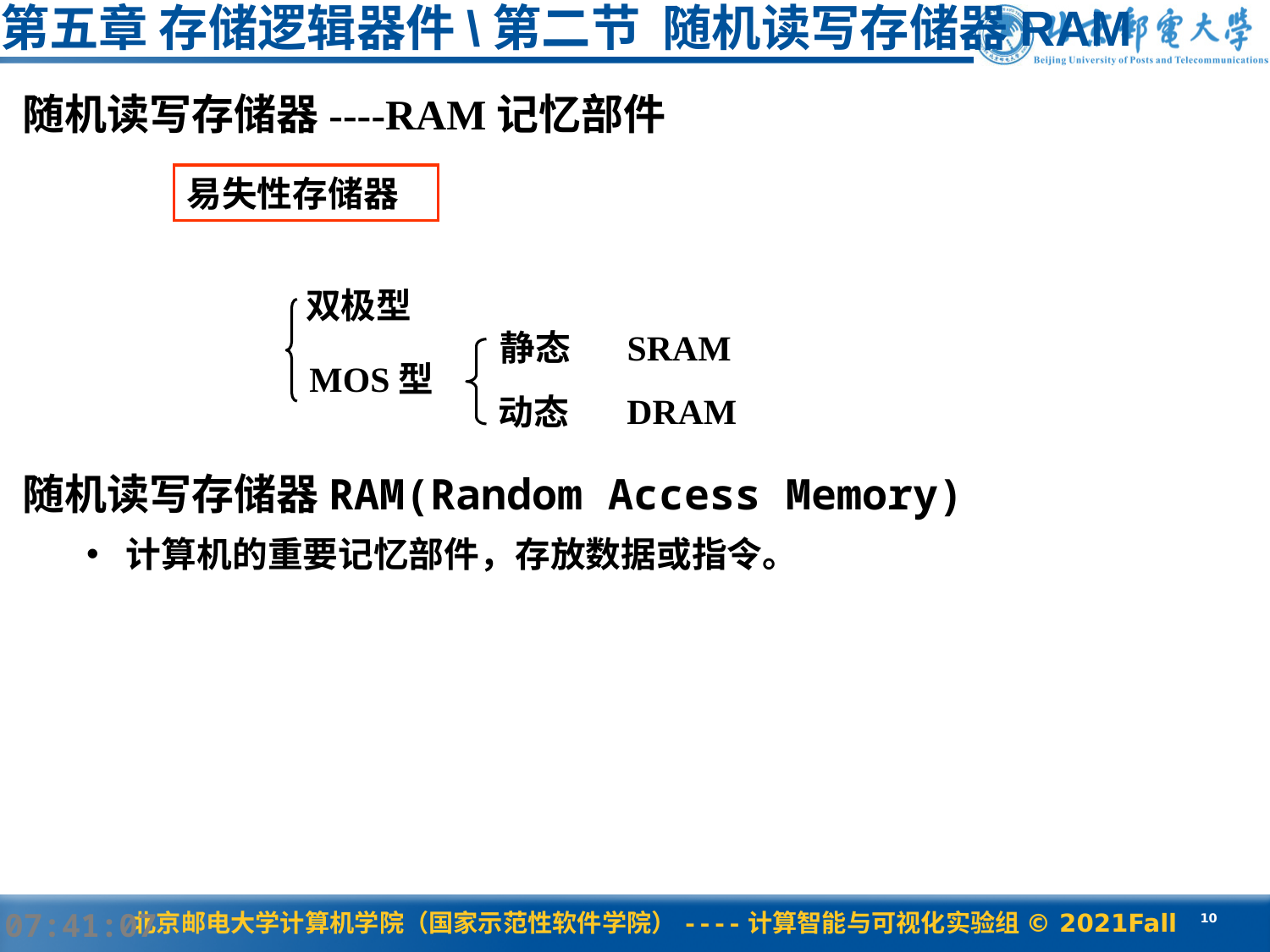

# 第五章 存储逻辑器件\第二节  随机读写存储器RAM
随机读写存储器----RAM记忆部件
易失性存储器
双极型

静态
SRAM

MOS型
DRAM
动态
随机读写存储器RAM(Random Access Memory)
计算机的重要记忆部件，存放数据或指令。